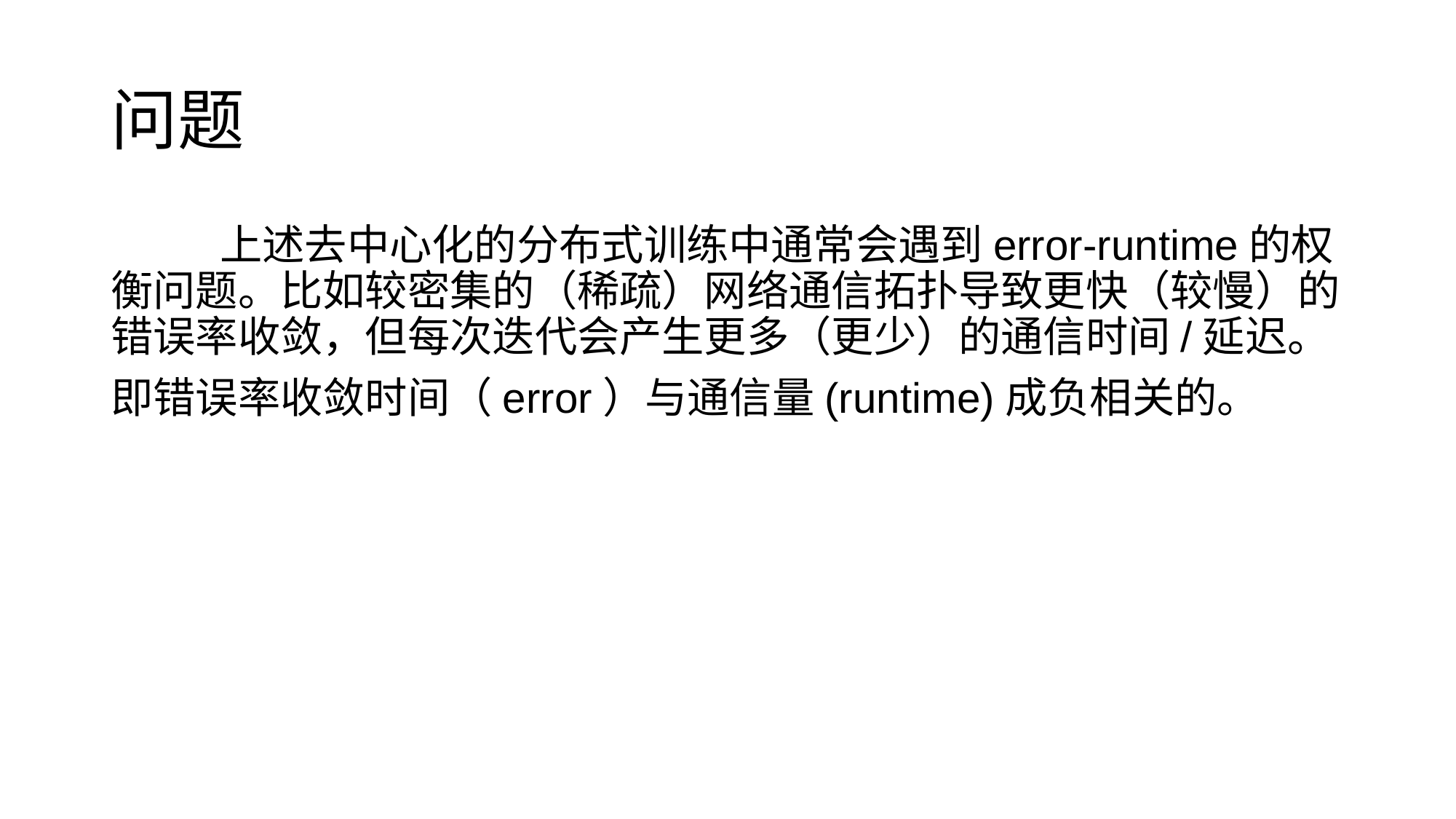

# 问题
	上述去中心化的分布式训练中通常会遇到error-runtime的权衡问题。比如较密集的（稀疏）网络通信拓扑导致更快（较慢）的错误率收敛，但每次迭代会产生更多（更少）的通信时间/延迟。
即错误率收敛时间（error）与通信量(runtime)成负相关的。